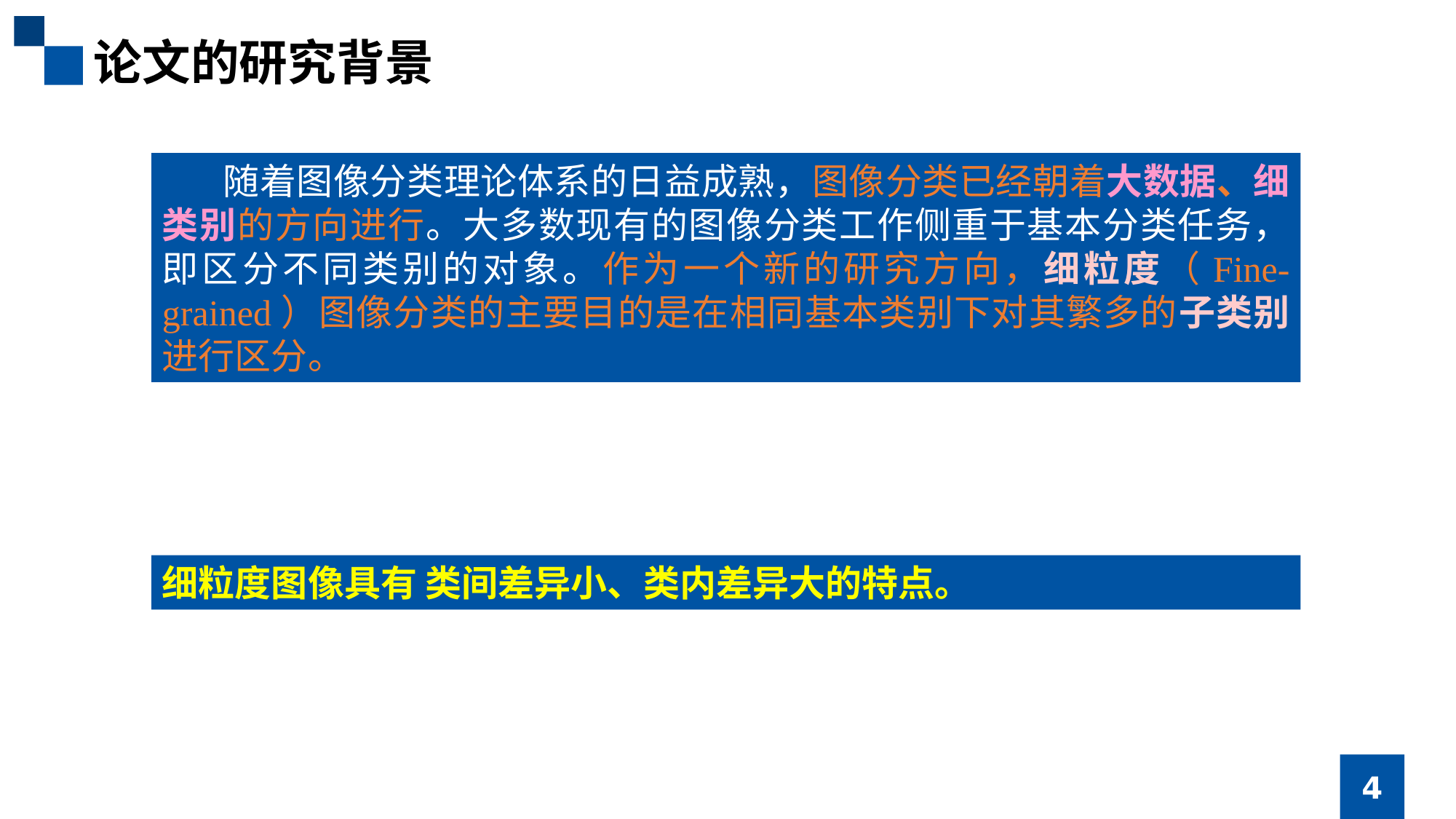

论文的研究背景
      随着图像分类理论体系的日益成熟，图像分类已经朝着大数据、细类别的方向进行。大多数现有的图像分类工作侧重于基本分类任务，即区分不同类别的对象。作为一个新的研究方向，细粒度（Fine-grained）图像分类的主要目的是在相同基本类别下对其繁多的子类别进行区分。
细粒度图像具有 类间差异小、类内差异大的特点。
4